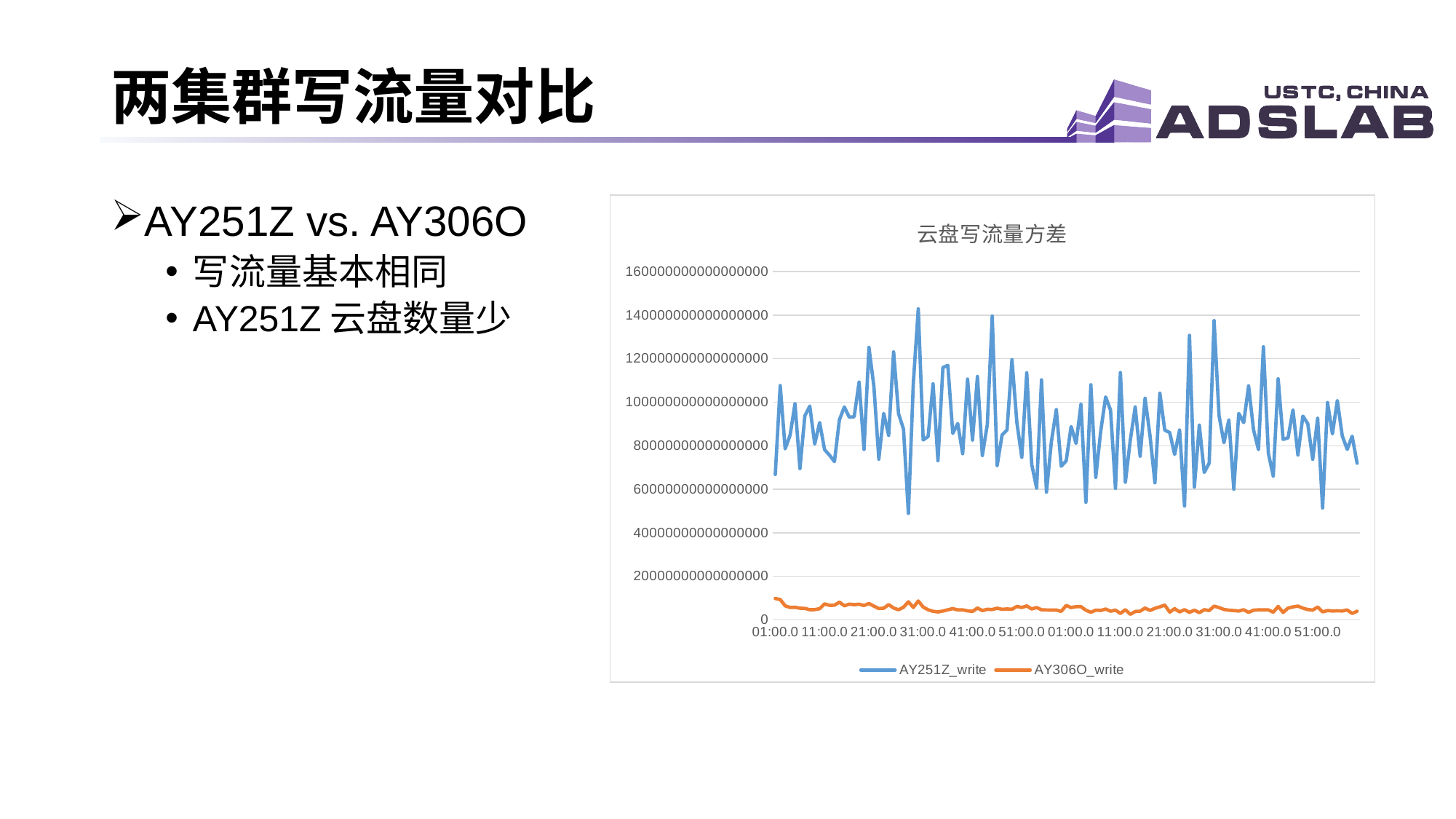

# 两集群写流量对比
AY251Z vs. AY306O
写流量基本相同
AY251Z云盘数量少

### Chart: 云盘写流量方差

| Category | AY251Z_write | AY306O_write |
|---|---|---|
| 43871.7090277778 | 6.68031745230167e+16 | 9825897962642060.0 |
| 43871.7097222222 | 1.07624621315622e+17 | 9368487520104280.0 |
| 43871.7104166667 | 7.85979737575531e+16 | 6463486770739380.0 |
| 43871.7111111111 | 8.48266464358926e+16 | 5697836383624990.0 |
| 43871.7118055556 | 9.92663846907334e+16 | 5810110295662760.0 |
| 43871.7125 | 6.94708193987979e+16 | 5359488569623560.0 |
| 43871.7131944444 | 9.37278254617902e+16 | 5293177664835510.0 |
| 43871.7138888889 | 9.82177851086124e+16 | 4652723920857360.0 |
| 43871.7145833333 | 8.07838652005339e+16 | 4727273977681940.0 |
| 43871.7152777778 | 9.06362014367945e+16 | 5145805313365900.0 |
| 43871.7159722222 | 7.82093883637438e+16 | 7340390689702360.0 |
| 43871.7166666667 | 7.56823767335834e+16 | 6693796408689670.0 |
| 43871.7173611111 | 7.26872739830742e+16 | 6733093899864180.0 |
| 43871.7180555556 | 9.18800680889056e+16 | 8138198145843470.0 |
| 43871.71875 | 9.77998569747082e+16 | 6462372933845390.0 |
| 43871.7194444444 | 9.31120862903013e+16 | 7249215970869140.0 |
| 43871.7201388889 | 9.33014141753773e+16 | 6983510081458630.0 |
| 43871.7208333333 | 1.092475579103e+17 | 7206752110071850.0 |
| 43871.7215277778 | 7.82689039204948e+16 | 6612640225738930.0 |
| 43871.7222222222 | 1.25191444374375e+17 | 7541194168111030.0 |
| 43871.7229166667 | 1.07228246332132e+17 | 6316986517565160.0 |
| 43871.7236111111 | 7.38226826105081e+16 | 5218740430750190.0 |
| 43871.7243055556 | 9.48614691995774e+16 | 5368867708012050.0 |
| 43871.725 | 8.47414463054801e+16 | 7020783245516200.0 |
| 43871.7256944444 | 1.23100536983462e+17 | 5474278962740640.0 |
| 43871.7263888889 | 9.46799685085437e+16 | 4651421417409390.0 |
| 43871.7270833333 | 8.76737739415499e+16 | 5816829986913850.0 |
| 43871.7277777778 | 4.88961946948968e+16 | 8301300442718540.0 |
| 43871.7284722222 | 1.08930698038069e+17 | 5701126355425770.0 |
| 43871.7291666667 | 1.42875690359862e+17 | 8695945352866250.0 |
| 43871.7298611111 | 8.2644848292565e+16 | 5928041270123640.0 |
| 43871.7305555556 | 8.42190024379764e+16 | 4642026420022520.0 |
| 43871.73125 | 1.08464257536805e+17 | 3954763472017720.0 |
| 43871.7319444444 | 7.31188648046954e+16 | 3679930325511550.0 |
| 43871.7326388889 | 1.15919888900434e+17 | 4075976298296960.0 |
| 43871.7333333333 | 1.16922562429029e+17 | 4640908574771870.0 |
| 43871.7340277778 | 8.56688383195729e+16 | 5189322307271790.0 |
| 43871.7347222222 | 9.0179634140694e+16 | 4582960915056480.0 |
| 43871.7354166667 | 7.63239100013576e+16 | 4599832463420680.0 |
| 43871.7361111111 | 1.10626320935767e+17 | 4157028100792170.0 |
| 43871.7368055556 | 8.25895421707506e+16 | 3919144885342410.0 |
| 43871.7375 | 1.11805289824091e+17 | 5442979338611650.0 |
| 43871.7381944444 | 7.5512262851117e+16 | 4271100179832030.0 |
| 43871.7388888889 | 8.96565692729102e+16 | 4869854223250060.0 |
| 43871.7395833333 | 1.39589372445295e+17 | 4748749496069200.0 |
| 43871.7402777778 | 7.08658234489786e+16 | 5381015290190370.0 |
| 43871.7409722222 | 8.49472714726102e+16 | 4859114577869150.0 |
| 43871.7416666667 | 8.72435185801261e+16 | 5035418932450420.0 |
| 43871.7423611111 | 1.19530358490665e+17 | 4871542767205380.0 |
| 43871.7430555556 | 9.0519985057323e+16 | 6194230135252940.0 |
| 43871.74375 | 7.46692740872515e+16 | 5679751641357370.0 |
| 43871.7444444444 | 1.1345621656186e+17 | 6411913739123910.0 |
| 43871.7451388889 | 7.14843945803818e+16 | 5032678632131570.0 |
| 43871.7458333333 | 6.05683591004968e+16 | 5688001682621360.0 |
| 43871.7465277778 | 1.10261917902959e+17 | 4655299477850160.0 |
| 43871.7472222222 | 5.86842509603552e+16 | 4569640992424960.0 |
| 43871.7479166667 | 8.17383362891144e+16 | 4502442172492340.0 |
| 43871.7486111111 | 9.66015267818443e+16 | 4531304139775900.0 |
| 43871.7493055556 | 7.05851725117345e+16 | 3927163377688810.0 |
| 43871.75 | 7.30267724277646e+16 | 6656356914010120.0 |
| 43871.7506944444 | 8.88446082456719e+16 | 5673464164148660.0 |
| 43871.7513888889 | 8.10486815530688e+16 | 6083034194674340.0 |
| 43871.7520833333 | 9.90029253920574e+16 | 6077602127022230.0 |
| 43871.7527777778 | 5.40286460597232e+16 | 4438344433141330.0 |
| 43871.7534722222 | 1.08001802712309e+17 | 3488828257102280.0 |
| 43871.7541666667 | 6.54779088886293e+16 | 4487905497824870.0 |
| 43871.7548611111 | 8.65211455689021e+16 | 4353549912319370.0 |
| 43871.7555555556 | 1.02396863837112e+17 | 4965185526135280.0 |
| 43871.75625 | 9.64053417823116e+16 | 4011916714694260.0 |
| 43871.7569444444 | 6.03993476930864e+16 | 4480456857502160.0 |
| 43871.7576388889 | 1.13592315897713e+17 | 2969971609459340.0 |
| 43871.7583333333 | 6.32300508099624e+16 | 4694459601488100.0 |
| 43871.7590277778 | 8.25490399461041e+16 | 2577833217128650.0 |
| 43871.7597222222 | 9.77840678077339e+16 | 3851796814655550.0 |
| 43871.7604166667 | 7.52088304607831e+16 | 4014380335356620.0 |
| 43871.7611111111 | 1.01823979814932e+17 | 5451700012249840.0 |
| 43871.7618055556 | 8.4536605660398e+16 | 4325560618051170.0 |
| 43871.7625 | 6.29940201468004e+16 | 5337349534272520.0 |
| 43871.7631944444 | 1.04137146946619e+17 | 5986386745384570.0 |
| 43871.7638888889 | 8.71682672938328e+16 | 6824274765238600.0 |
| 43871.7645833333 | 8.60403223772927e+16 | 3582298902223200.0 |
| 43871.7652777778 | 7.59853491496575e+16 | 5180102184400140.0 |
| 43871.7659722222 | 8.72200333336271e+16 | 3677407486911770.0 |
| 43871.7666666667 | 5.22933096098067e+16 | 4690370436149070.0 |
| 43871.7673611111 | 1.30680124168194e+17 | 3465881845649870.0 |
| 43871.7680555556 | 6.09896892841493e+16 | 4467991282143040.0 |
| 43871.76875 | 8.94362308151647e+16 | 3342579083460840.0 |
| 43871.7694444444 | 6.77310354665202e+16 | 4686316494901030.0 |
| 43871.7701388889 | 7.20286803337727e+16 | 4306735409870830.0 |
| 43871.7708333333 | 1.37471496387013e+17 | 6306487776489350.0 |
| 43871.7715277778 | 9.38704059455447e+16 | 5661157249513360.0 |
| 43871.7722222222 | 8.13681388855789e+16 | 4790886869053150.0 |
| 43871.7729166667 | 9.18754888874925e+16 | 4469139439847770.0 |
| 43871.7736111111 | 5.99876094645685e+16 | 4289835478280400.0 |
| 43871.7743055556 | 9.48534703561359e+16 | 4088812641247480.0 |
| 43871.775 | 9.06366724557965e+16 | 4668356343078360.0 |
| 43871.7756944444 | 1.07457835174512e+17 | 3458479709107470.0 |
| 43871.7763888889 | 8.73079371255742e+16 | 4456052921433100.0 |
| 43871.7770833333 | 7.81982314289091e+16 | 4609816649612490.0 |
| 43871.7777777778 | 1.25478985226413e+17 | 4588711156807880.0 |
| 43871.7784722222 | 7.65498005147004e+16 | 4593904337230210.0 |
| 43871.7791666667 | 6.60141530072994e+16 | 3543271331836890.0 |
| 43871.7798611111 | 1.1074609519342e+17 | 6176808021675300.0 |
| 43871.7805555556 | 8.29129780395237e+16 | 3417222718639630.0 |
| 43871.78125 | 8.36183893004362e+16 | 5398741283075300.0 |
| 43871.7819444444 | 9.64583655421092e+16 | 5968505557082940.0 |
| 43871.7826388889 | 7.5725761645296e+16 | 6325381821925180.0 |
| 43871.7833333333 | 9.36272099945743e+16 | 5378166573748630.0 |
| 43871.7840277778 | 9.01424426306282e+16 | 4773334245125880.0 |
| 43871.7847222222 | 7.37853094058157e+16 | 4506906998786910.0 |
| 43871.7854166667 | 9.26137587370419e+16 | 5922055446074820.0 |
| 43871.7861111111 | 5.14126846266925e+16 | 3695333297121560.0 |
| 43871.7868055556 | 9.98429385353445e+16 | 4301943930545130.0 |
| 43871.7875 | 8.54444043975599e+16 | 4101358416447250.0 |
| 43871.7881944444 | 1.00779902685547e+17 | 4175333230130880.0 |
| 43871.7888888889 | 8.45210393938887e+16 | 4110256462259910.0 |
| 43871.7895833333 | 7.83219734059996e+16 | 4558045927379250.0 |
| 43871.7902777778 | 8.43758218291503e+16 | 2969170652087950.0 |
| 43871.7909722222 | 7.19775575308683e+16 | 3984495799951640.0 |
33